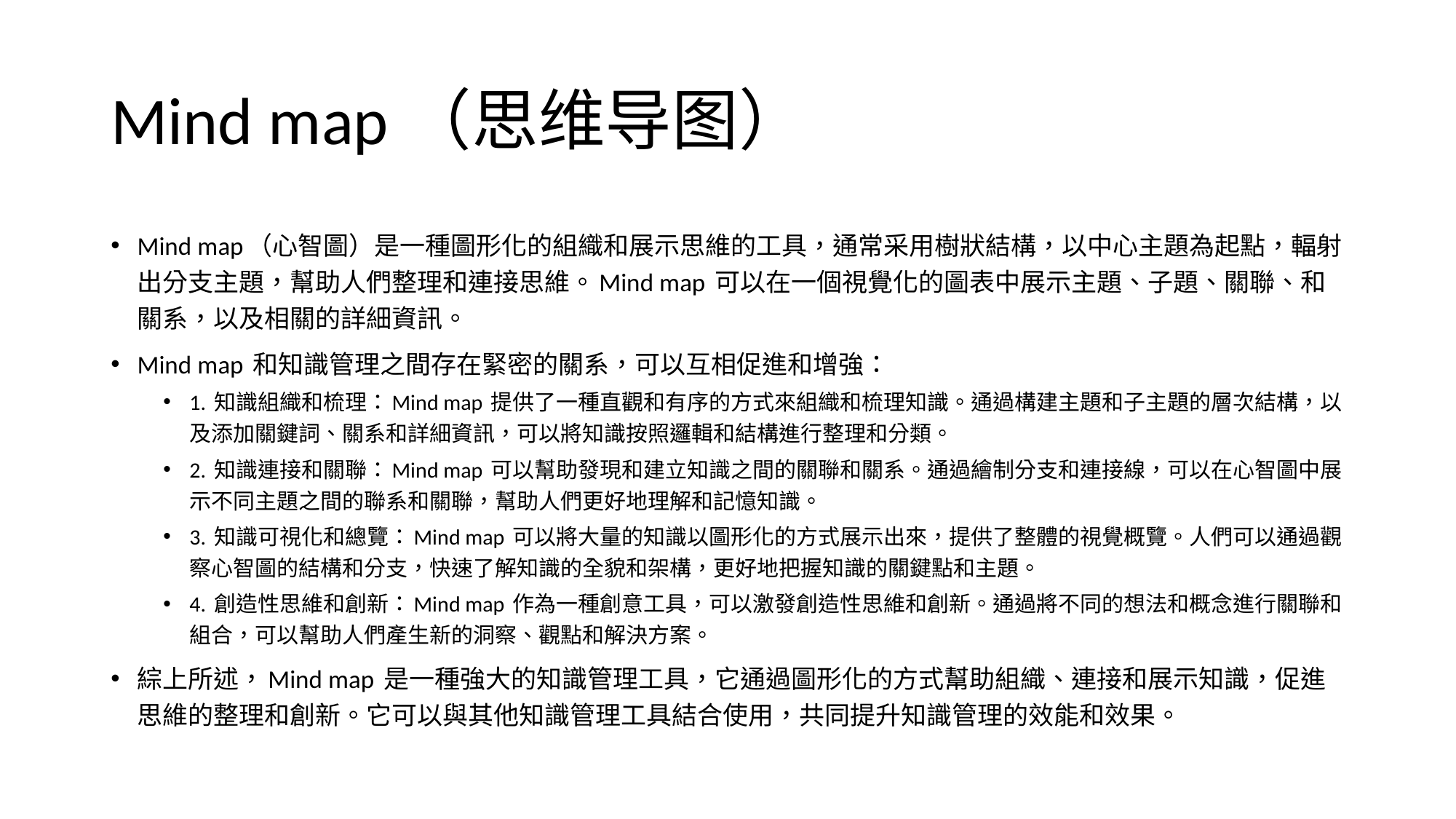

# Mind map（思维导图）
Mind map（心智圖）是一種圖形化的組織和展示思維的工具，通常采用樹狀結構，以中心主題為起點，輻射出分支主題，幫助人們整理和連接思維。Mind map 可以在一個視覺化的圖表中展示主題、子題、關聯、和關系，以及相關的詳細資訊。
Mind map 和知識管理之間存在緊密的關系，可以互相促進和增強：
1. 知識組織和梳理：Mind map 提供了一種直觀和有序的方式來組織和梳理知識。通過構建主題和子主題的層次結構，以及添加關鍵詞、關系和詳細資訊，可以將知識按照邏輯和結構進行整理和分類。
2. 知識連接和關聯：Mind map 可以幫助發現和建立知識之間的關聯和關系。通過繪制分支和連接線，可以在心智圖中展示不同主題之間的聯系和關聯，幫助人們更好地理解和記憶知識。
3. 知識可視化和總覽：Mind map 可以將大量的知識以圖形化的方式展示出來，提供了整體的視覺概覽。人們可以通過觀察心智圖的結構和分支，快速了解知識的全貌和架構，更好地把握知識的關鍵點和主題。
4. 創造性思維和創新：Mind map 作為一種創意工具，可以激發創造性思維和創新。通過將不同的想法和概念進行關聯和組合，可以幫助人們產生新的洞察、觀點和解決方案。
綜上所述，Mind map 是一種強大的知識管理工具，它通過圖形化的方式幫助組織、連接和展示知識，促進思維的整理和創新。它可以與其他知識管理工具結合使用，共同提升知識管理的效能和效果。